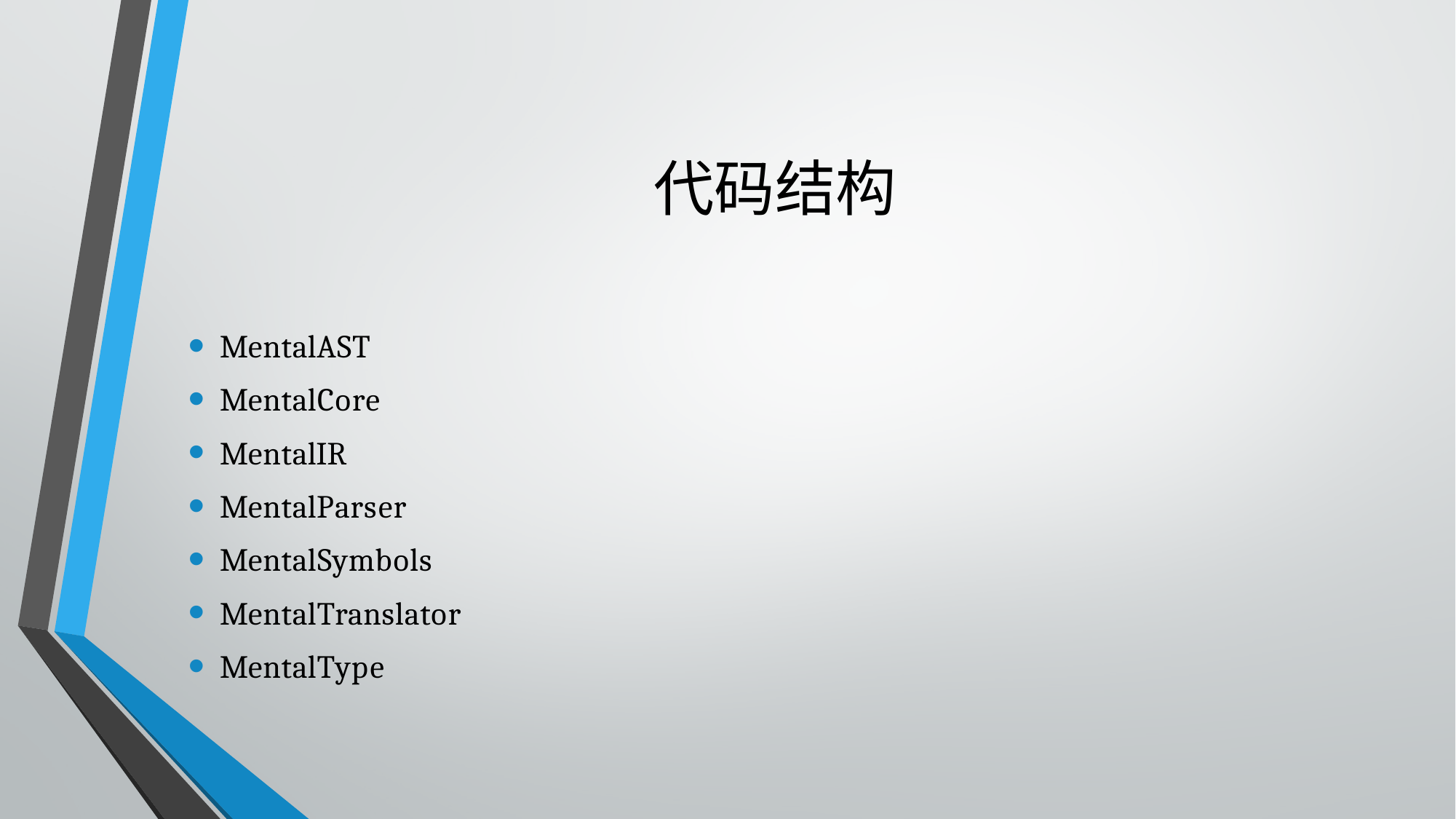

# 代码结构
MentalAST
MentalCore
MentalIR
MentalParser
MentalSymbols
MentalTranslator
MentalType